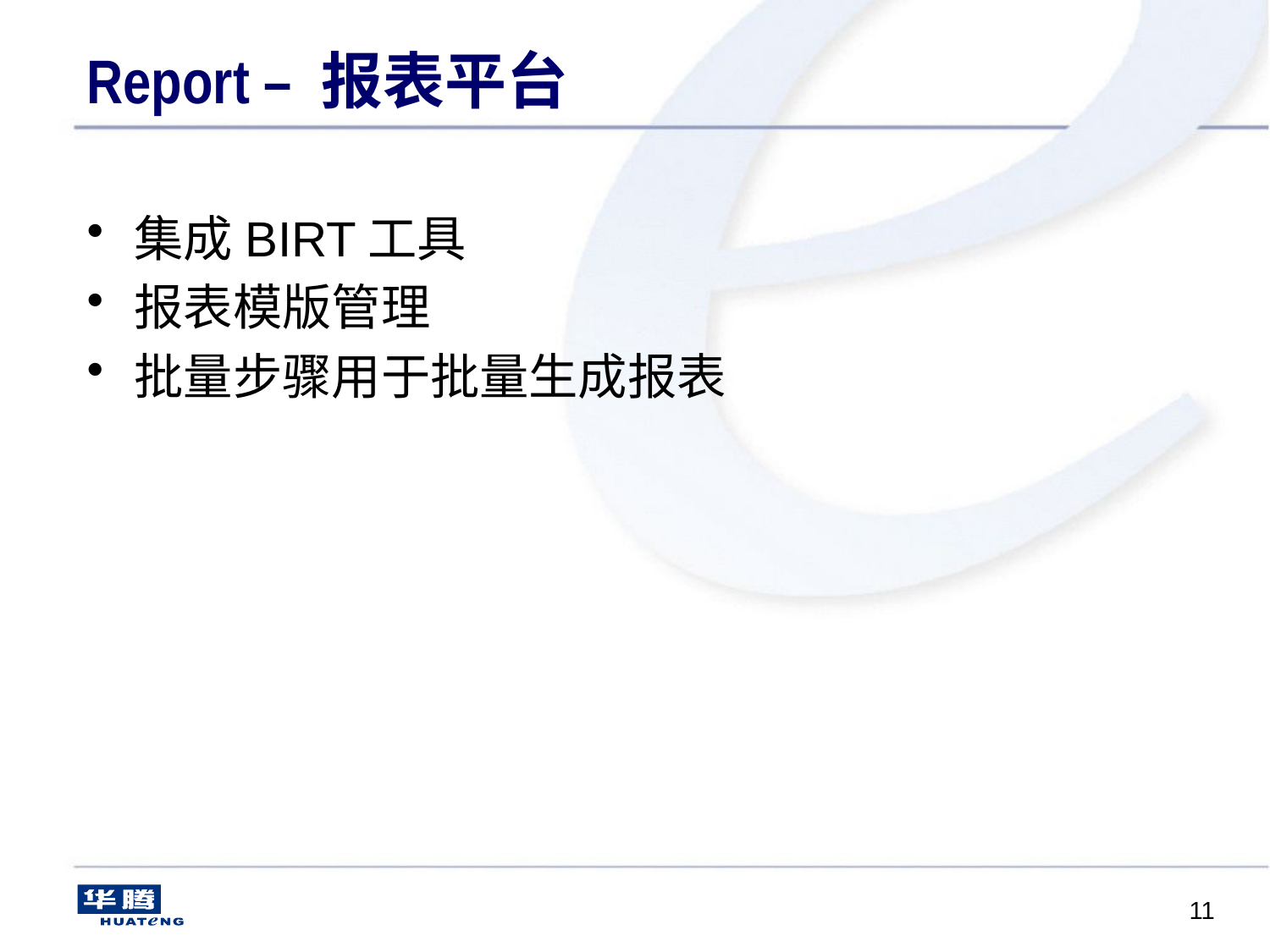

# Report – 报表平台
集成BIRT工具
报表模版管理
批量步骤用于批量生成报表
11